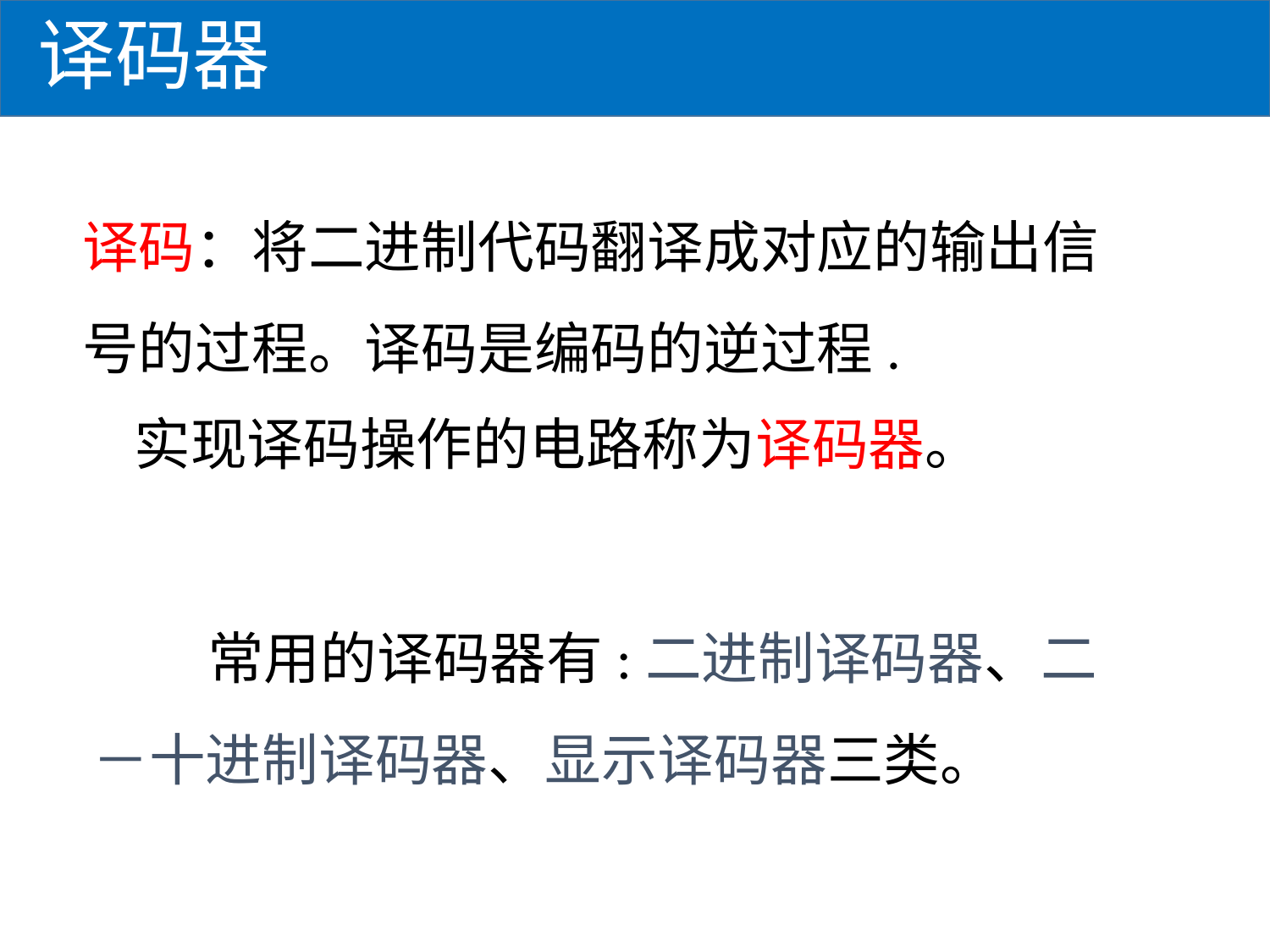

# 译码器
译码：将二进制代码翻译成对应的输出信号的过程。译码是编码的逆过程.
   实现译码操作的电路称为译码器。
        常用的译码器有:二进制译码器、二－十进制译码器、显示译码器三类。